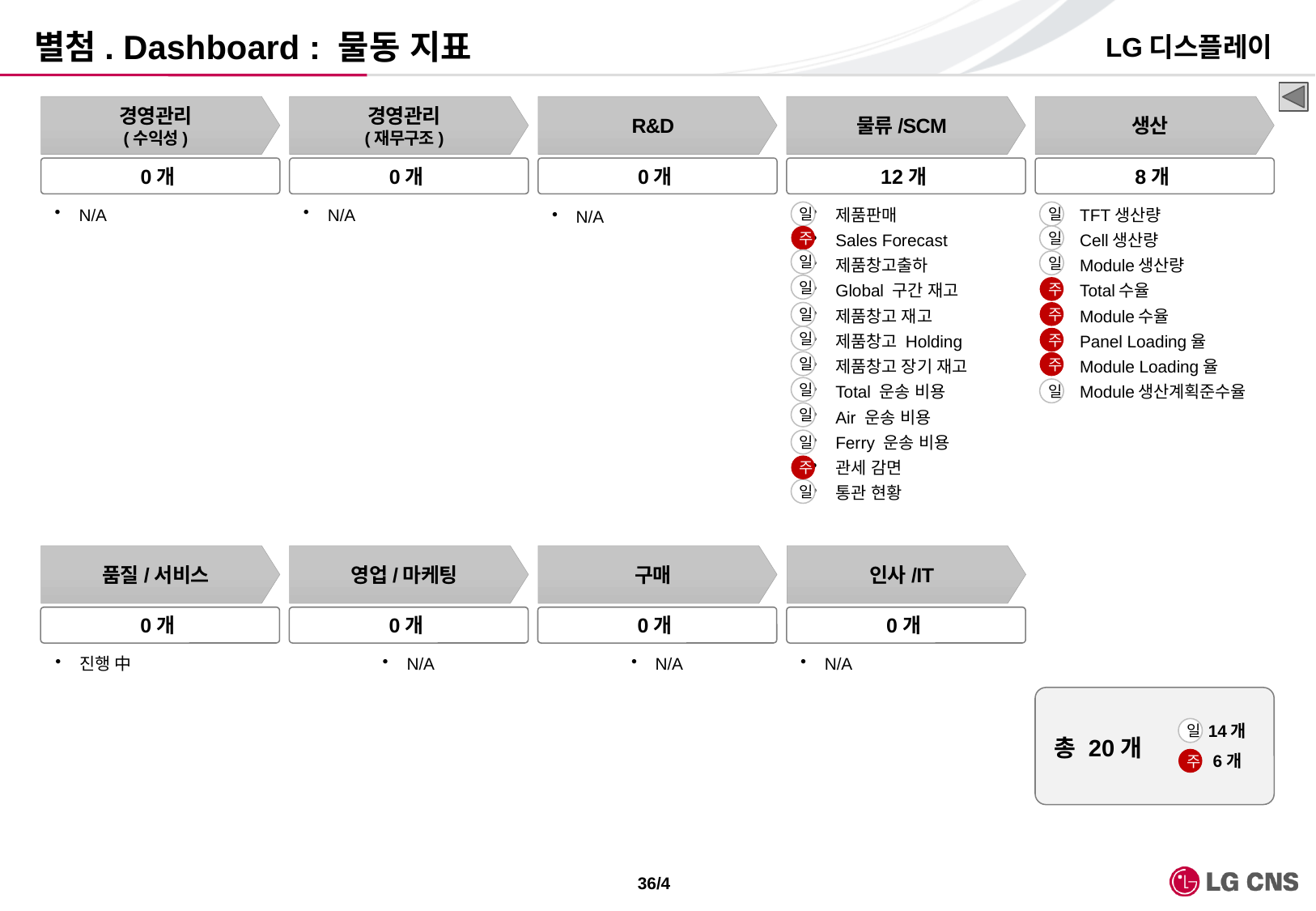

# 별첨. Dashboard : 물동 지표
LG디스플레이

경영관리
(수익성)
경영관리
(재무구조)
R&D
물류/SCM
생산
0개
0개
0개
12개
8개
N/A
N/A
N/A
제품판매
Sales Forecast
제품창고출하
Global 구간 재고
제품창고 재고
제품창고 Holding
제품창고 장기 재고
Total 운송 비용
Air 운송 비용
Ferry 운송 비용
관세 감면
통관 현황
TFT생산량
Cell생산량
Module생산량
Total수율
Module수율
Panel Loading율
Module Loading율
Module생산계획준수율
일
일
주
일
일
일
일
주
주
일
일
주
일
주
일
일
일
일
주
일
품질/서비스
영업/마케팅
구매
인사/IT
0개
0개
0개
0개
진행 中
N/A
N/A
N/A

일
14개
총 20개
주
6개